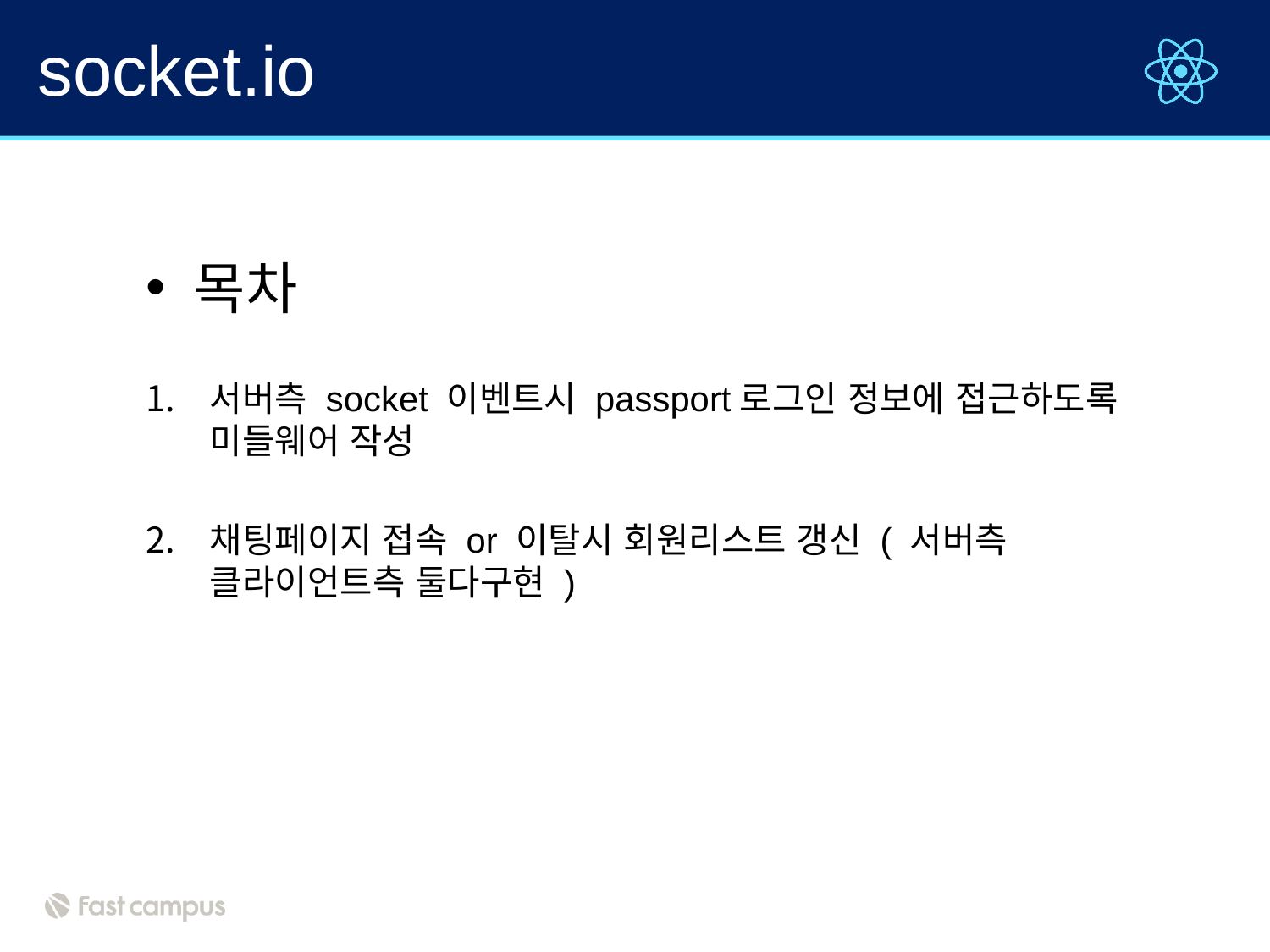

# socket.io
목차

서버측 socket 이벤트시 passport로그인 정보에 접근하도록 미들웨어 작성

채팅페이지 접속 or 이탈시 회원리스트 갱신 ( 서버측 클라이언트측 둘다구현 )